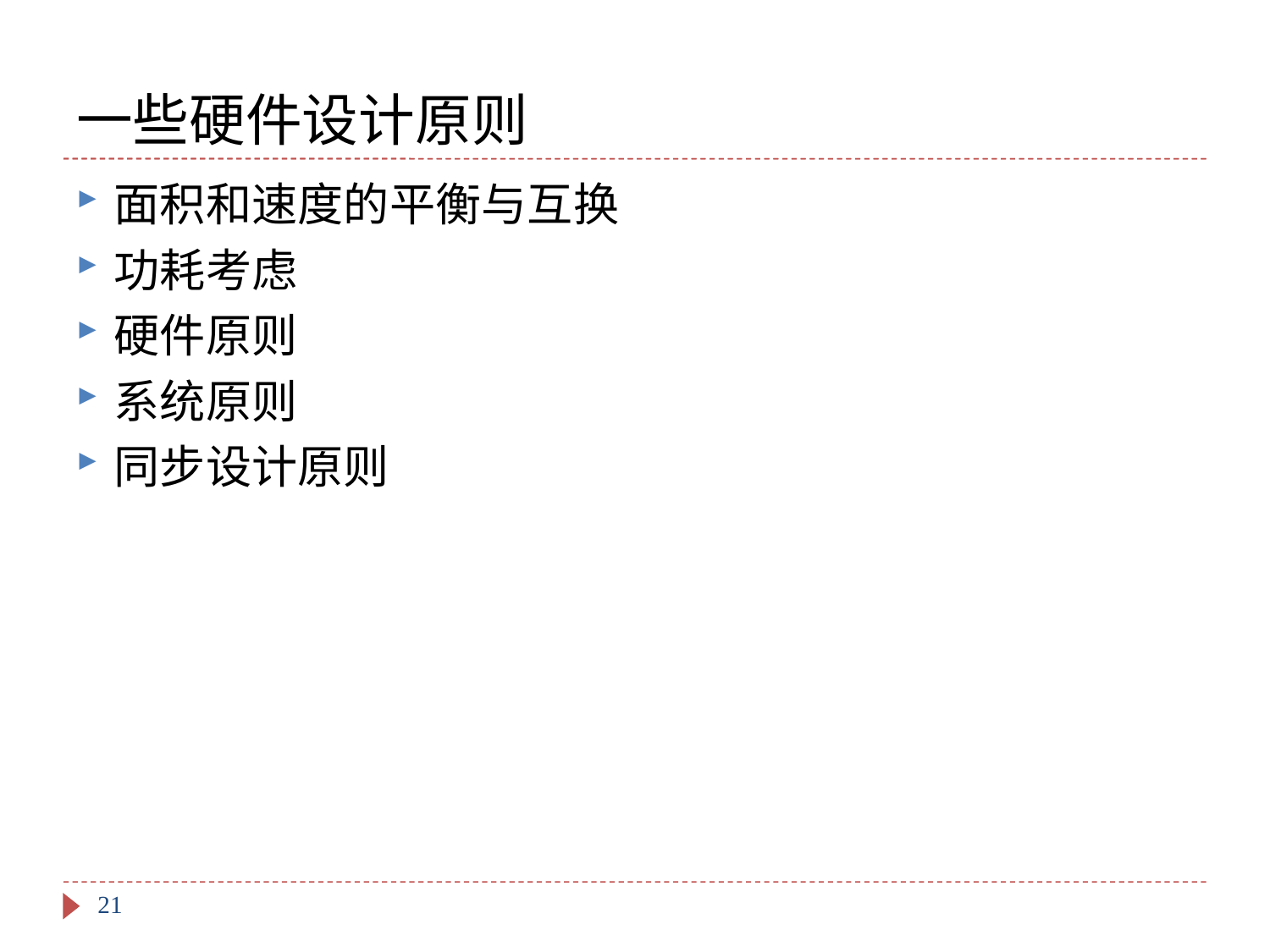

# 一些硬件设计原则
面积和速度的平衡与互换
功耗考虑
硬件原则
系统原则
同步设计原则
21